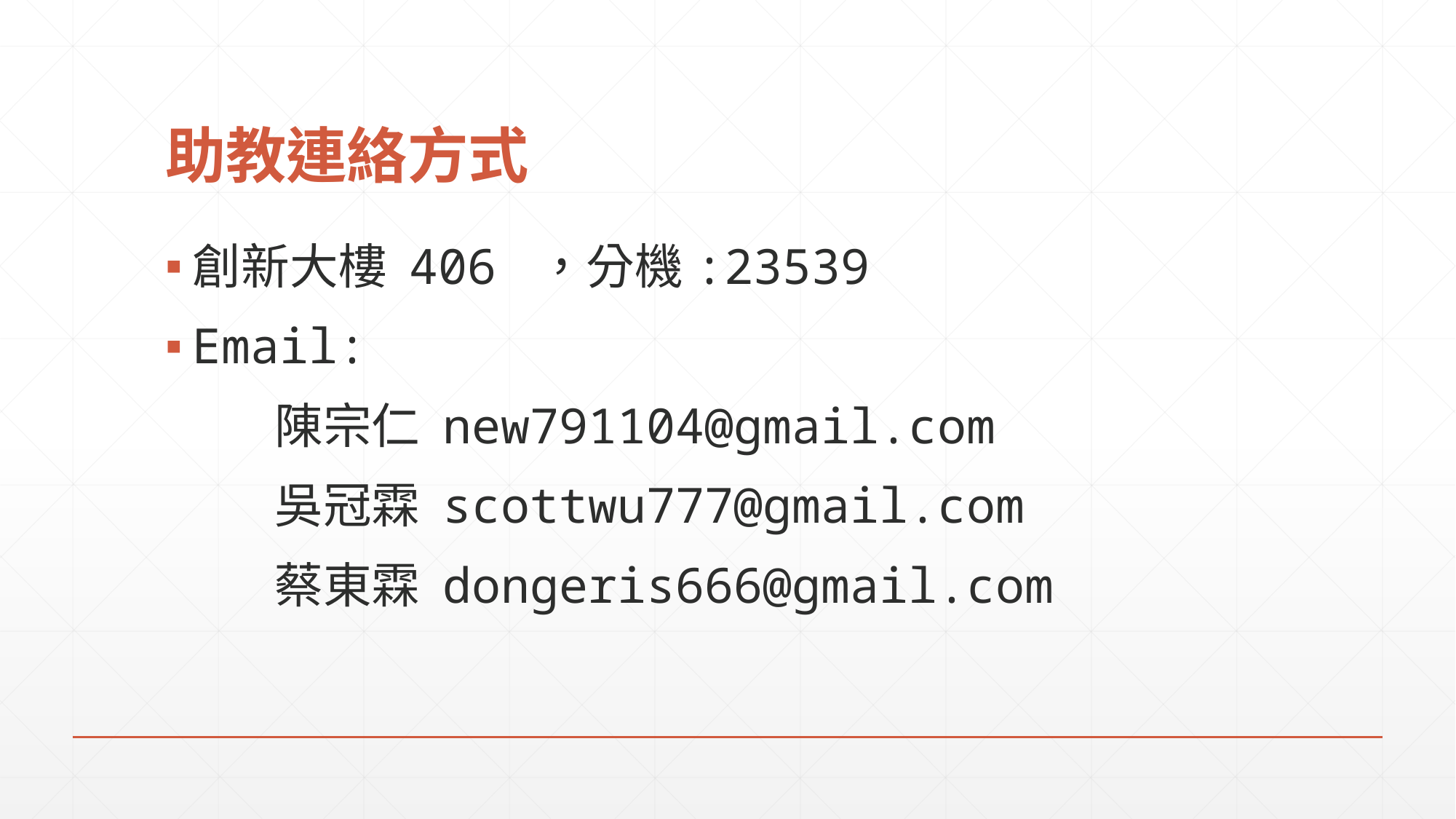

# 助教連絡方式
創新大樓 406 ，分機:23539
Email:
	陳宗仁 new791104@gmail.com
	吳冠霖 scottwu777@gmail.com
	蔡東霖 dongeris666@gmail.com